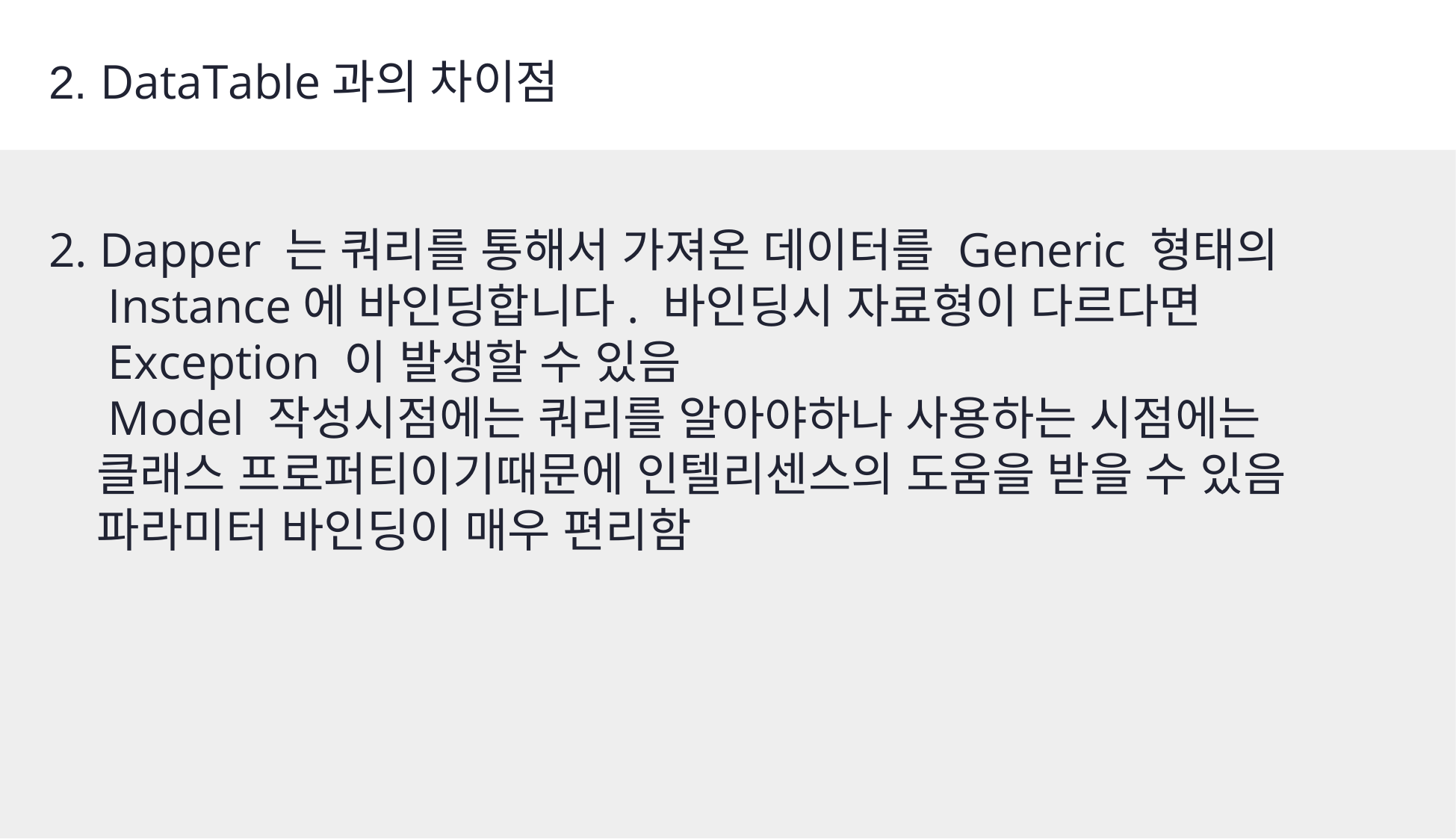

2. DataTable과의 차이점

2. Dapper 는 쿼리를 통해서 가져온 데이터를 Generic 형태의
    Instance에 바인딩합니다. 바인딩시 자료형이 다르다면
    Exception 이 발생할 수 있음
    Model 작성시점에는 쿼리를 알아야하나 사용하는 시점에는
    클래스 프로퍼티이기때문에 인텔리센스의 도움을 받을 수 있음
    파라미터 바인딩이 매우 편리함